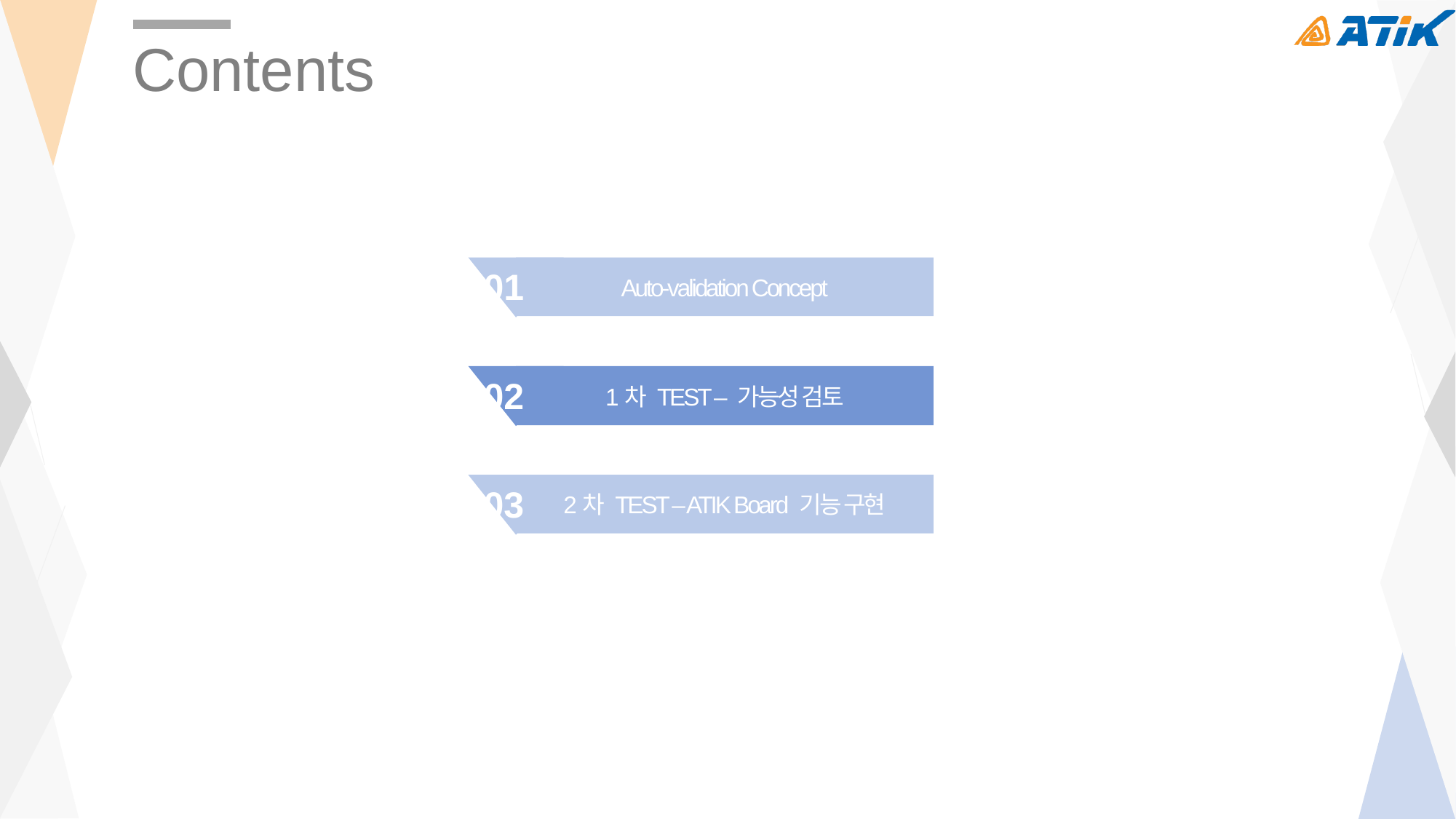

Contents

Auto-validation Concept

01

1차 TEST – 가능성 검토

02

2차 TEST – ATIK Board 기능 구현

03